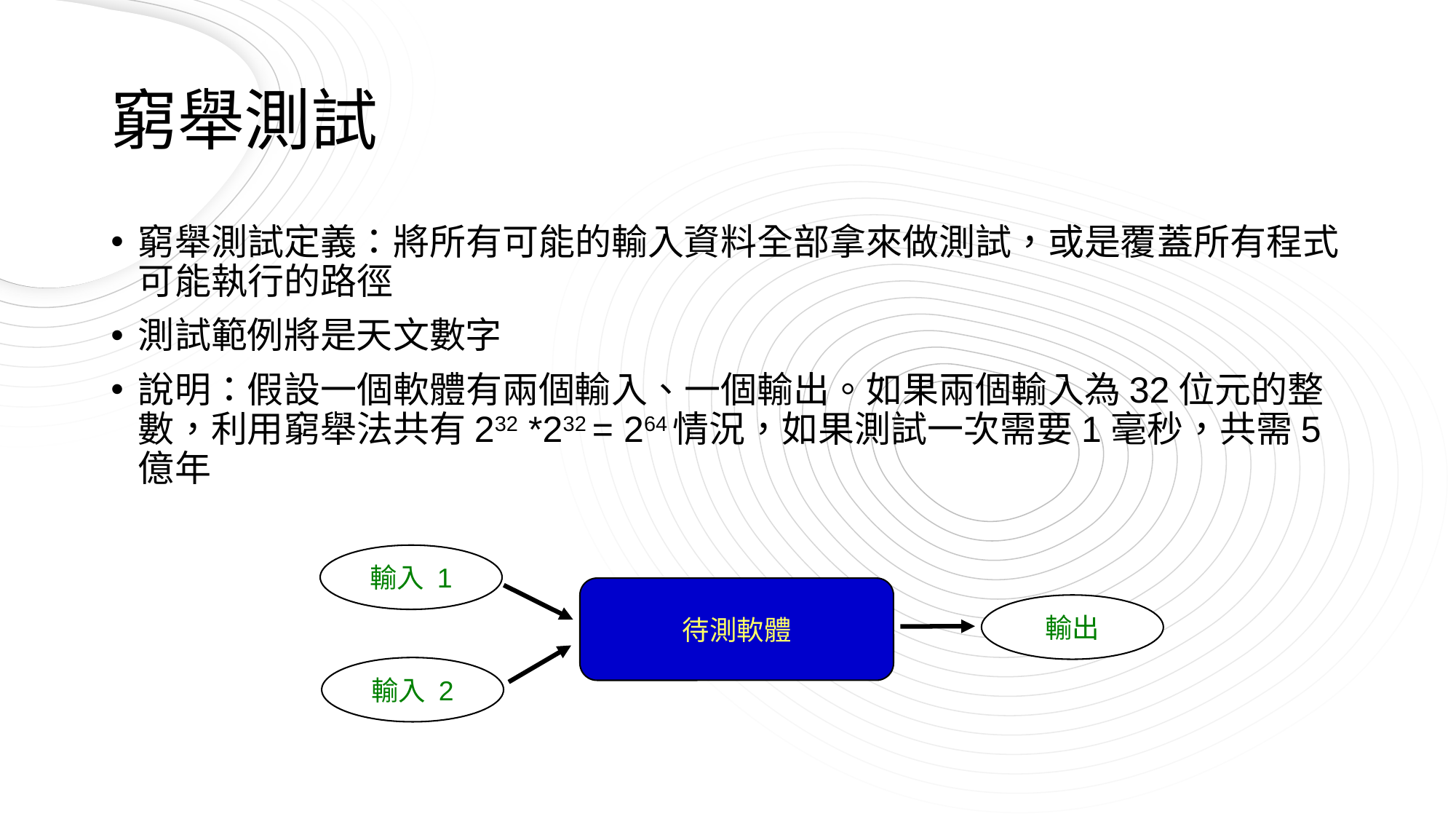

# 窮舉測試
窮舉測試定義：將所有可能的輸入資料全部拿來做測試，或是覆蓋所有程式可能執行的路徑
測試範例將是天文數字
說明：假設一個軟體有兩個輸入、一個輸出。如果兩個輸入為32位元的整數，利用窮舉法共有232 *232 = 264情況，如果測試一次需要1毫秒，共需5億年
輸入 1
待測軟體

輸出

輸入 2